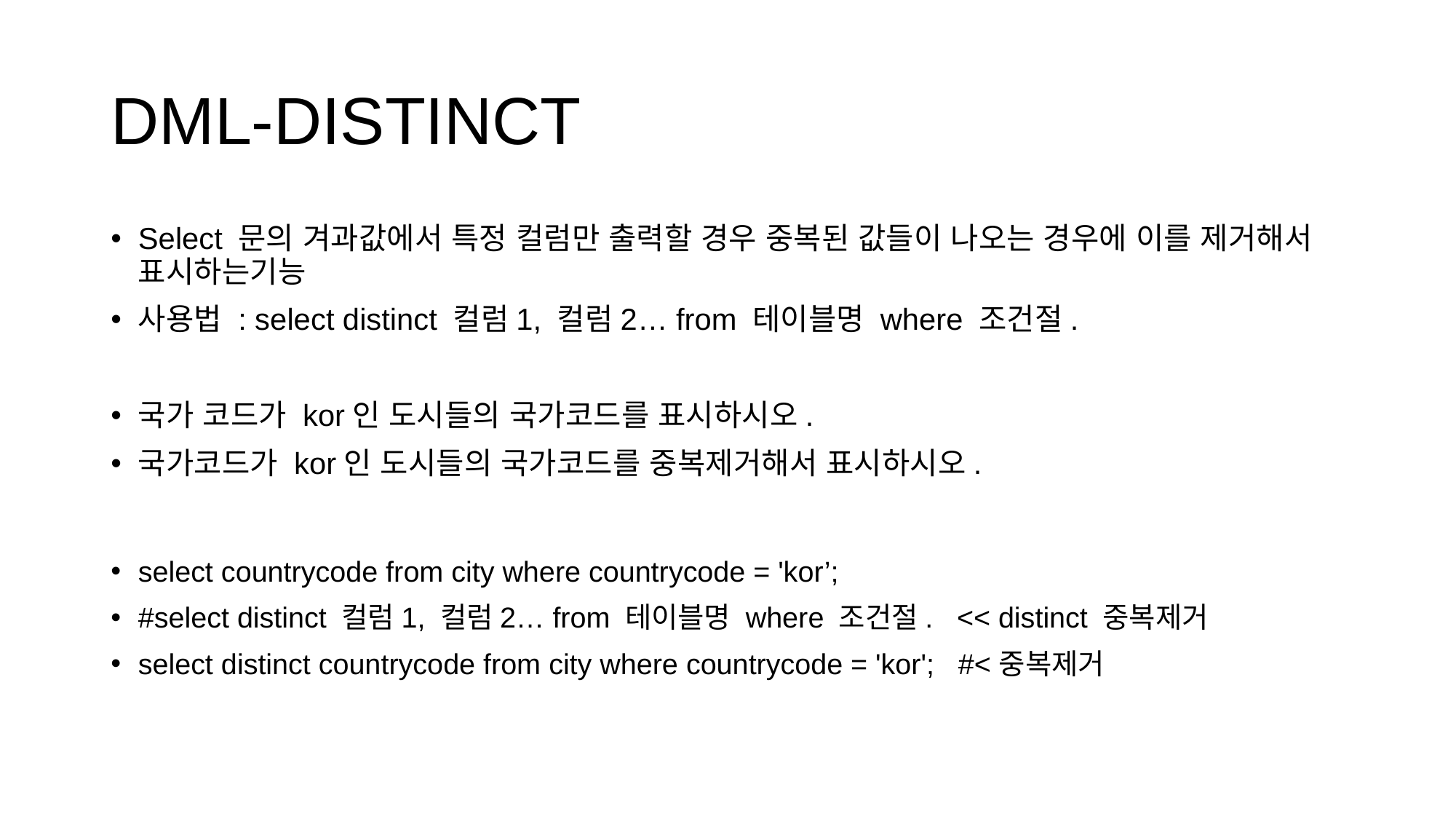

# DML-DISTINCT
Select 문의 겨과값에서 특정 컬럼만 출력할 경우 중복된 값들이 나오는 경우에 이를 제거해서 표시하는기능
사용법 : select distinct 컬럼1, 컬럼2… from 테이블명 where 조건절.

국가 코드가 kor인 도시들의 국가코드를 표시하시오.
국가코드가 kor인 도시들의 국가코드를 중복제거해서 표시하시오.

select countrycode from city where countrycode = 'kor’;
#select distinct 컬럼1, 컬럼2… from 테이블명 where 조건절.   << distinct 중복제거
select distinct countrycode from city where countrycode = 'kor';   #<중복제거